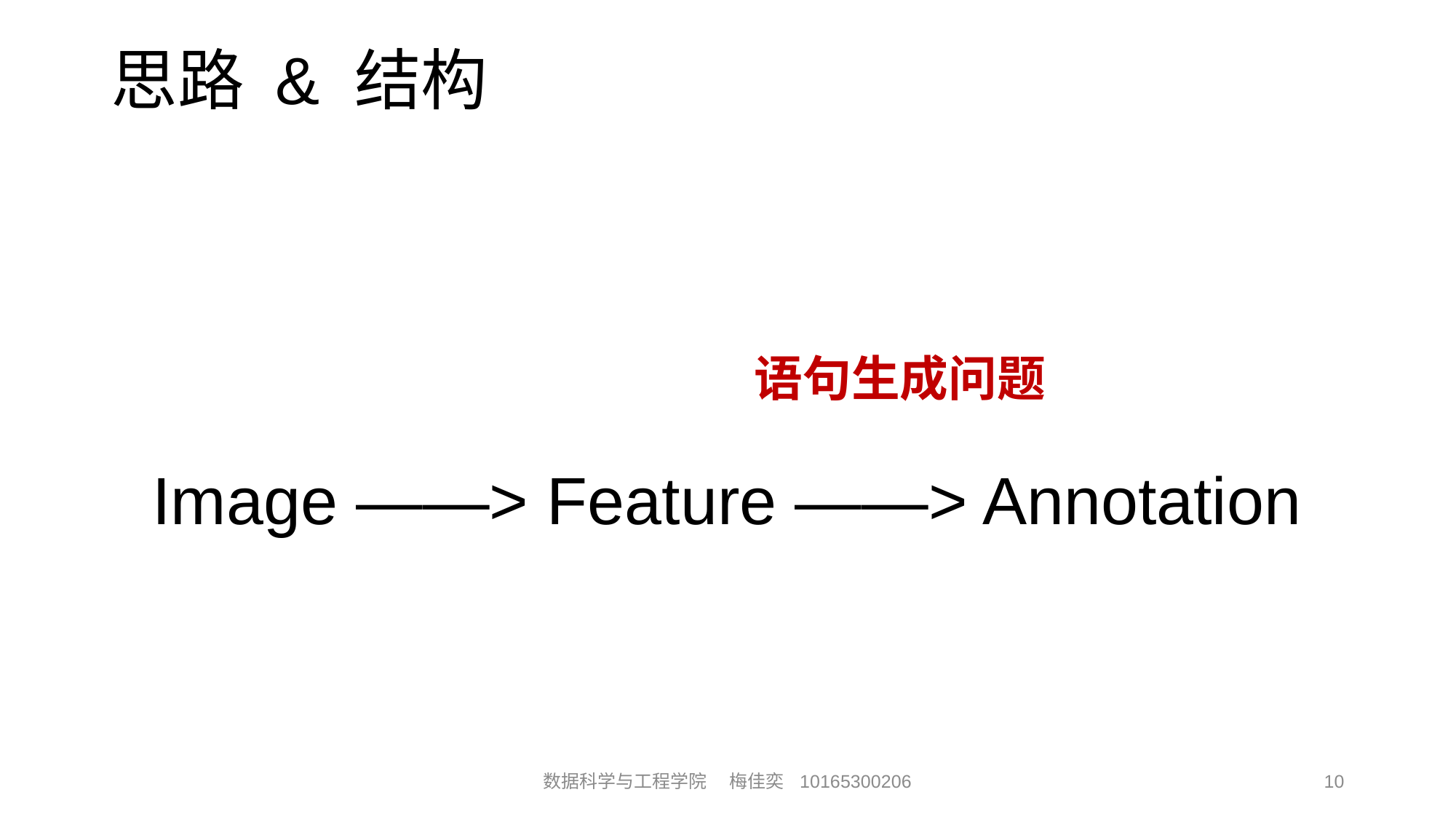

# 思路 & 结构
Image ——> Feature ——> Annotation
语句生成问题
数据科学与工程学院    梅佳奕  10165300206
10